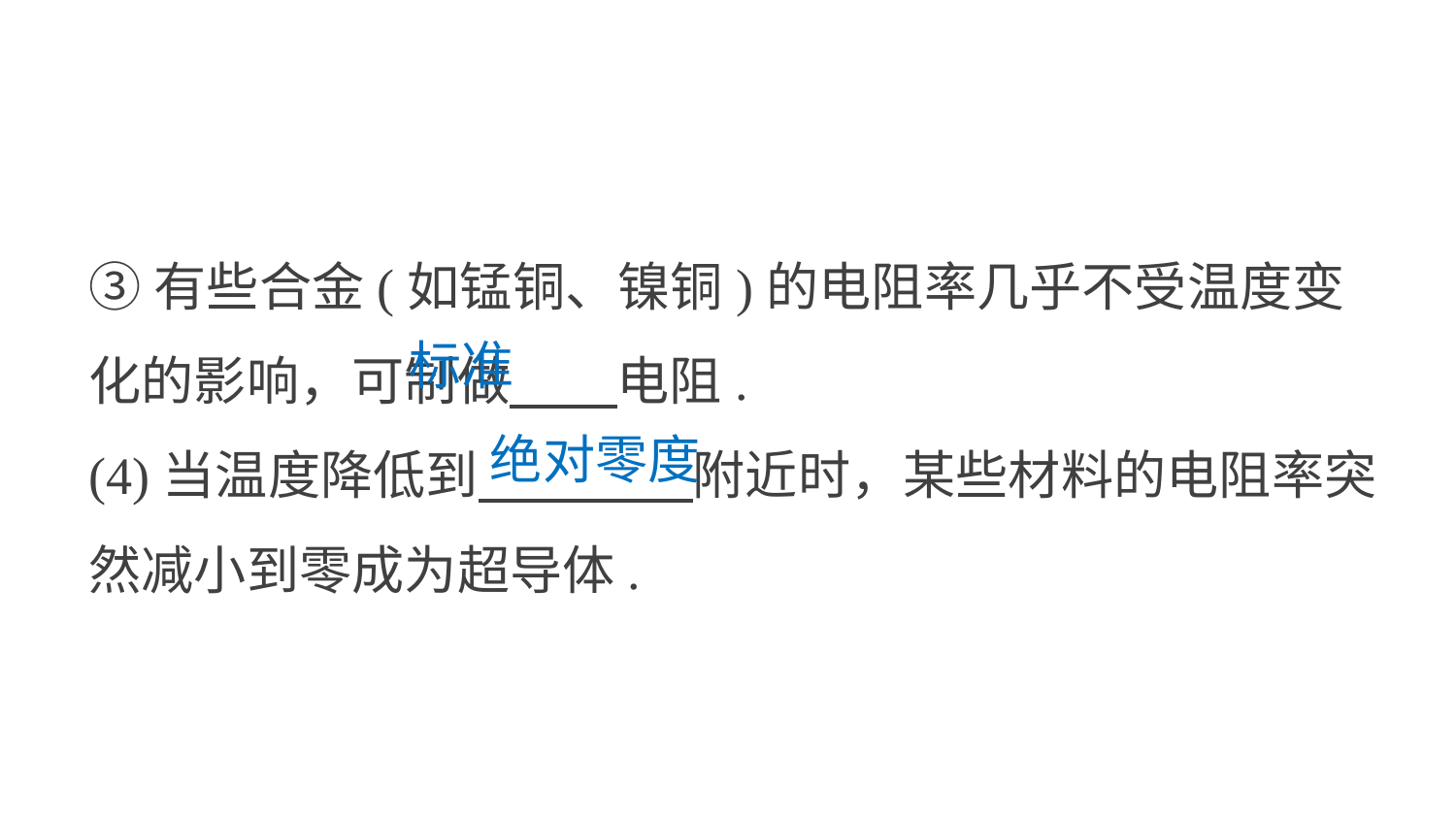

③有些合金(如锰铜、镍铜)的电阻率几乎不受温度变化的影响，可制做         电阻.
(4)当温度降低到                  附近时，某些材料的电阻率突然减小到零成为超导体.
标准
绝对零度